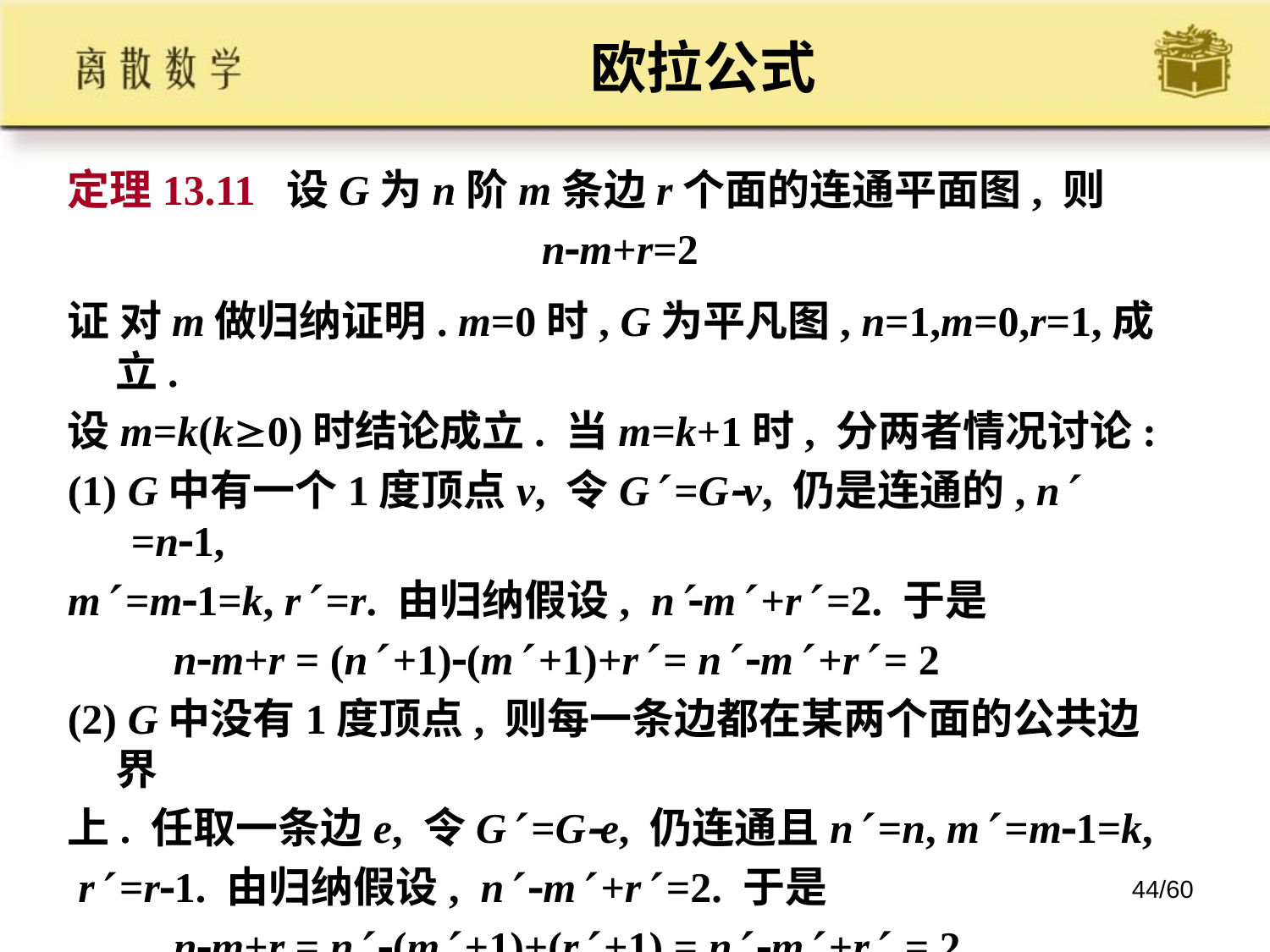

欧拉公式
定理13.11  设G为n阶m条边r个面的连通平面图, 则
n−m+r=2
证 对m做归纳证明. m=0时, G为平凡图, n=1,m=0,r=1,成立.
设m=k(k≥0)时结论成立. 当m=k+1时, 分两者情况讨论:
(1) G中有一个1度顶点v, 令G′ =G−v, 仍是连通的, n′ =n−1,
m′ =m−1=k, r′ =r. 由归纳假设,  n′−m′ +r′ =2. 于是
          n−m+r = (n′ +1)−(m′ +1)+r′ = n′ −m′ +r′ = 2
(2) G中没有1度顶点, 则每一条边都在某两个面的公共边界
上. 任取一条边e, 令G′ =G−e, 仍连通且n′ =n, m′ =m−1=k,
 r′ =r−1. 由归纳假设,  n′ −m′ +r′ =2. 于是
          n−m+r = n′ −(m′ +1)+(r′ +1) = n′ −m′ +r′  = 2
44/60